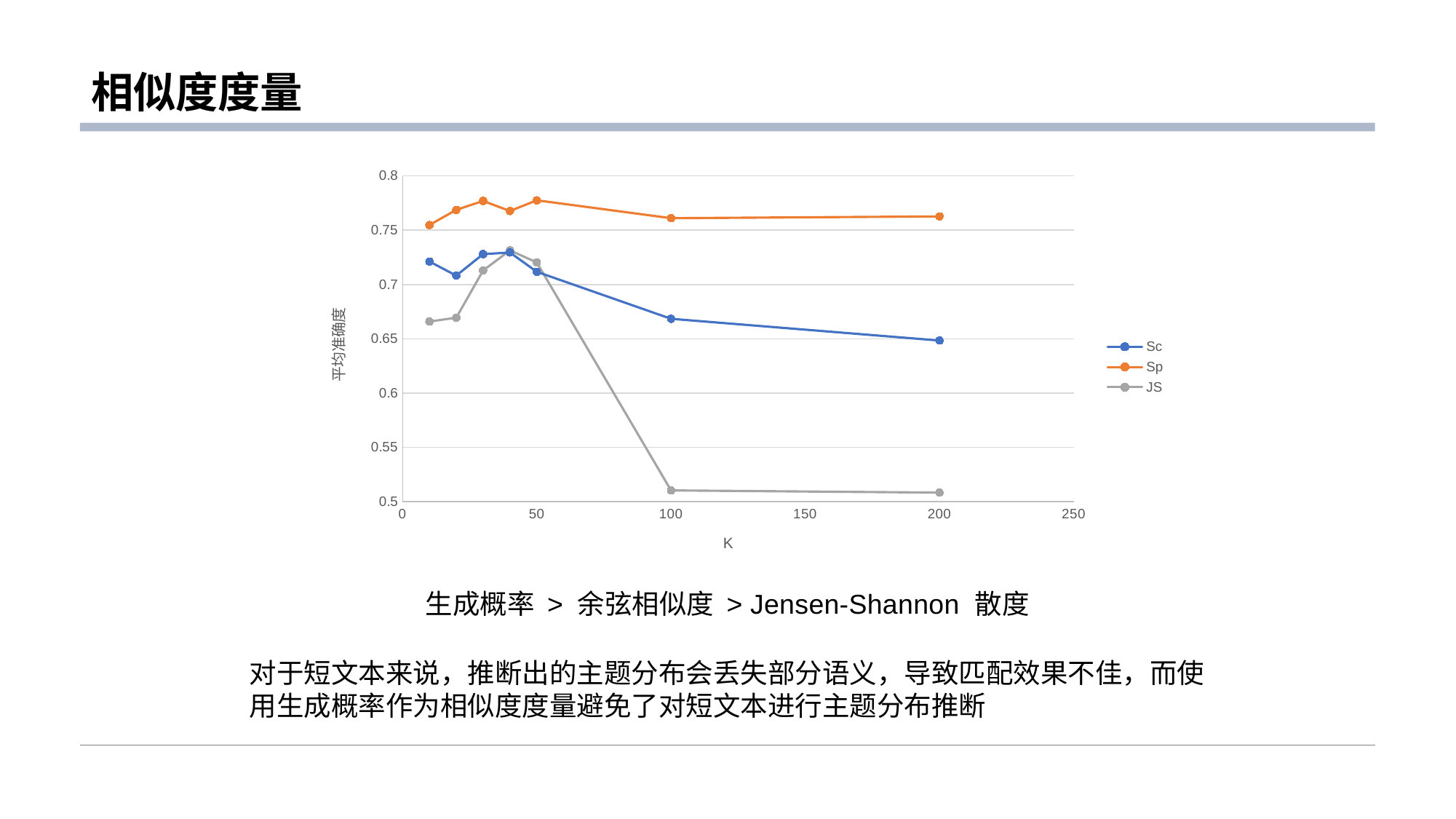

# 相似度度量

### Chart

| Category |  |  |  |
|---|---|---|---|
生成概率 > 余弦相似度 > Jensen-Shannon 散度
对于短文本来说，推断出的主题分布会丢失部分语义，导致匹配效果不佳，而使用生成概率作为相似度度量避免了对短文本进行主题分布推断